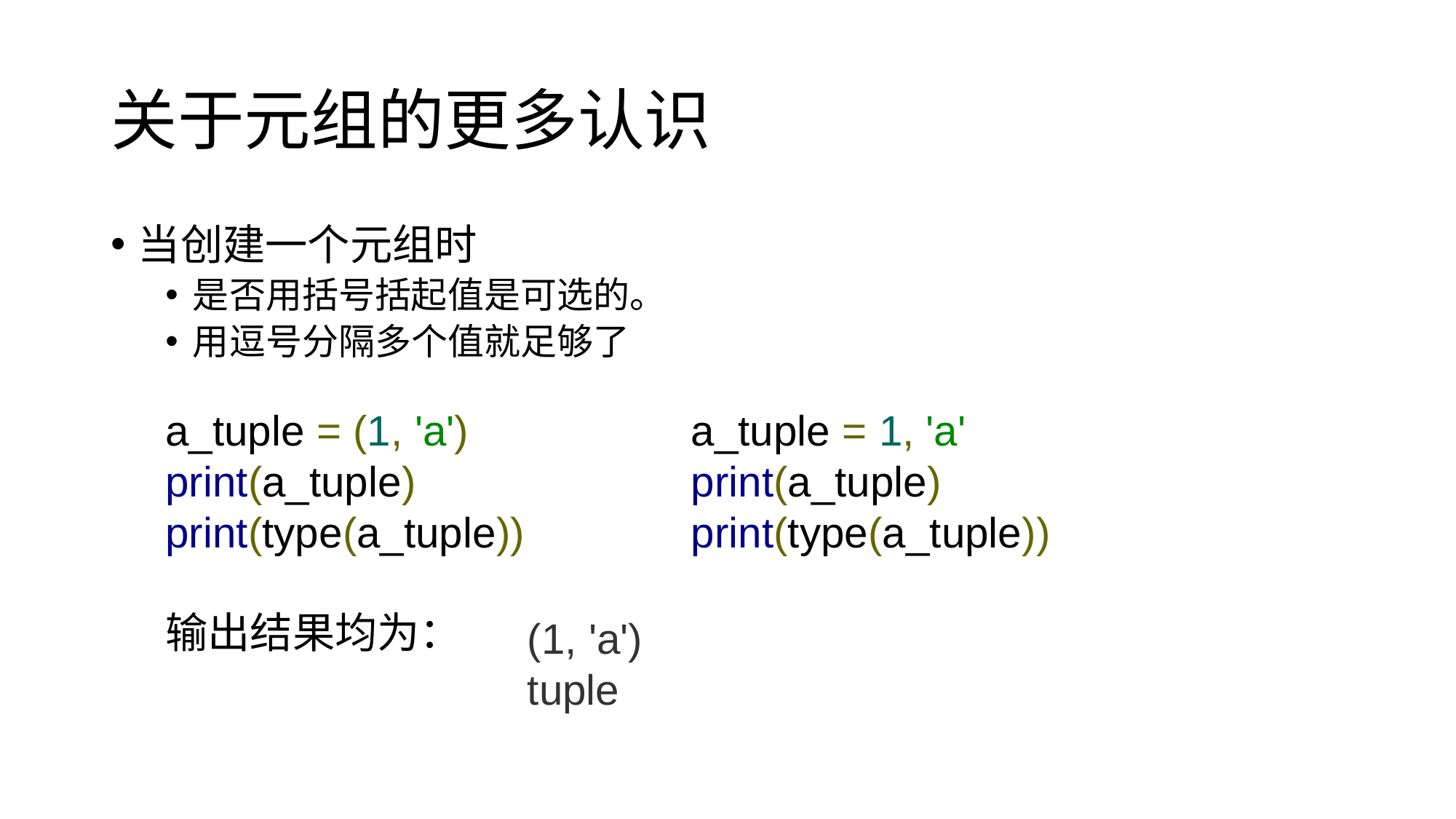

# 关于元组的更多认识
当创建一个元组时
是否用括号括起值是可选的。
用逗号分隔多个值就足够了
a_tuple = (1, 'a')
print(a_tuple)
print(type(a_tuple))
a_tuple = 1, 'a'
print(a_tuple)
print(type(a_tuple))
输出结果均为：
(1, 'a')
tuple